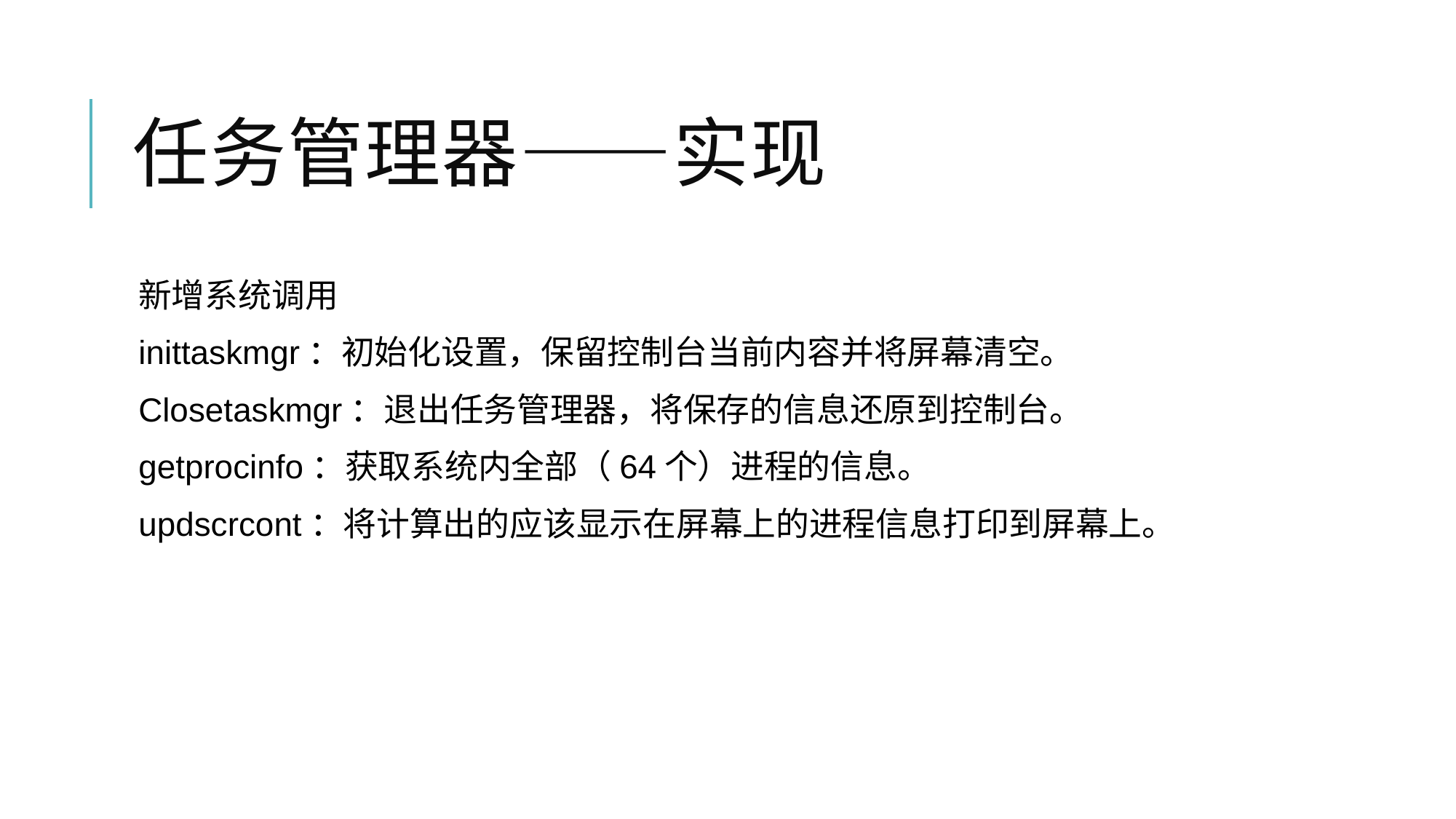

# 任务管理器——实现
新增系统调用
inittaskmgr：初始化设置，保留控制台当前内容并将屏幕清空。
Closetaskmgr：退出任务管理器，将保存的信息还原到控制台。
getprocinfo：获取系统内全部（64个）进程的信息。
updscrcont：将计算出的应该显示在屏幕上的进程信息打印到屏幕上。